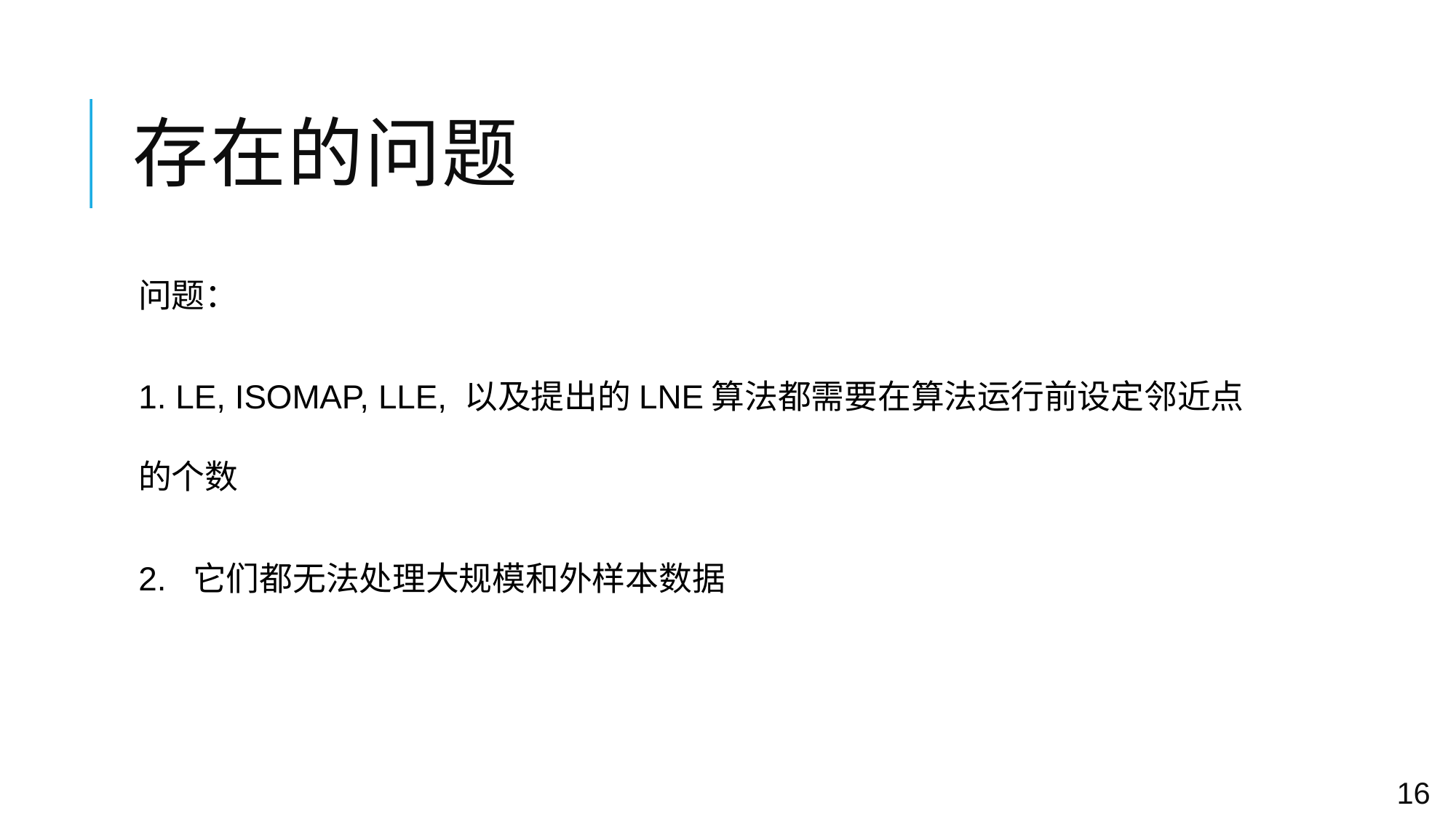

# 存在的问题
问题：
1. LE, ISOMAP, LLE, 以及提出的LNE算法都需要在算法运行前设定邻近点的个数
2.  它们都无法处理大规模和外样本数据
16